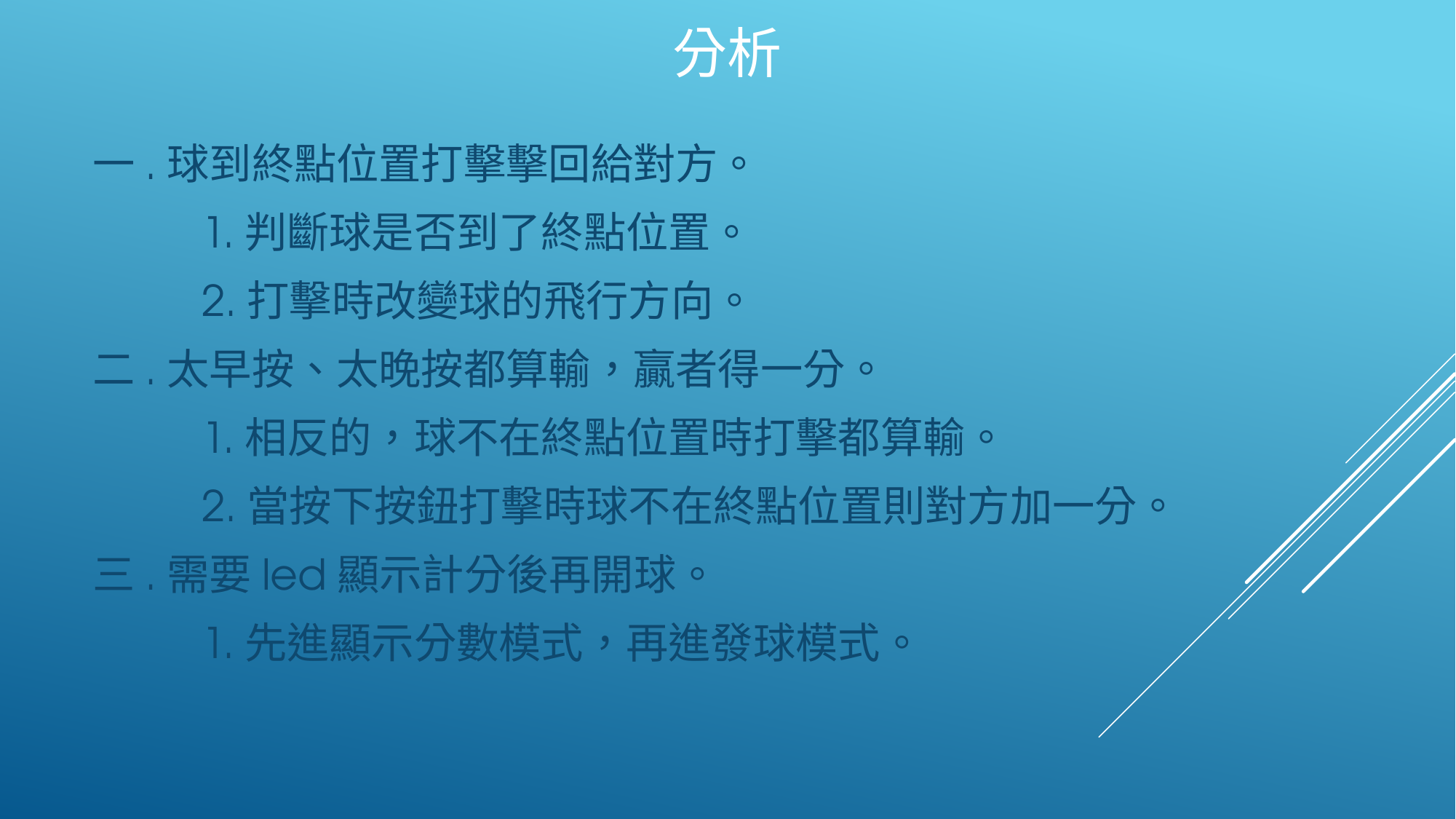

# 分析
一.球到終點位置打擊擊回給對方。
	1.判斷球是否到了終點位置。
	2.打擊時改變球的飛行方向。
二.太早按、太晚按都算輸，贏者得一分。
	1.相反的，球不在終點位置時打擊都算輸。
	2.當按下按鈕打擊時球不在終點位置則對方加一分。
三.需要led顯示計分後再開球。
	1.先進顯示分數模式，再進發球模式。